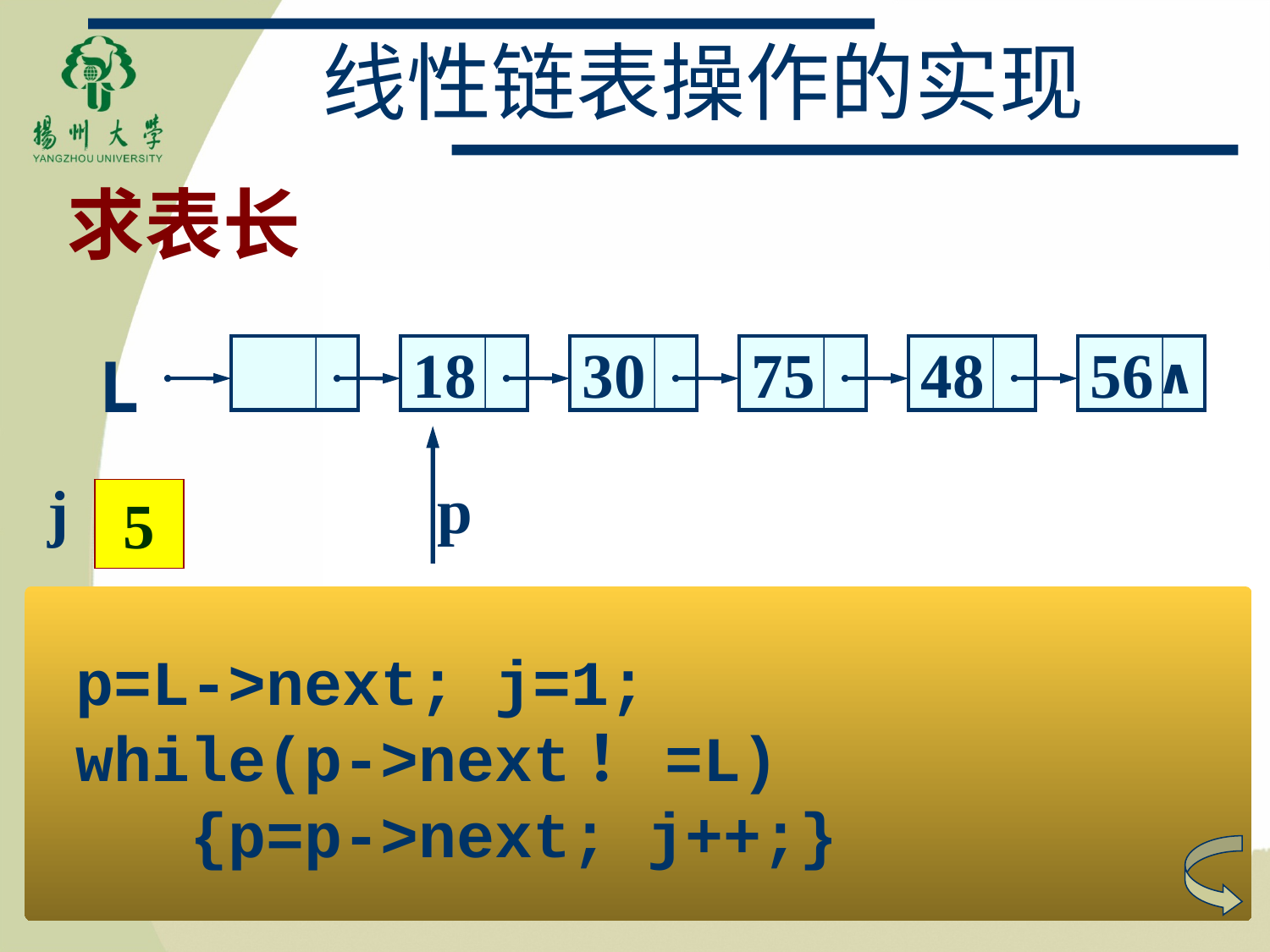

线性链表操作的实现
# 求表长
 L

18

30

75

48

56

∧

p
j
0
1
3
4
5
2

 p=L->next; j=1;
 while(p->next！=L)
    {p=p->next; j++;}